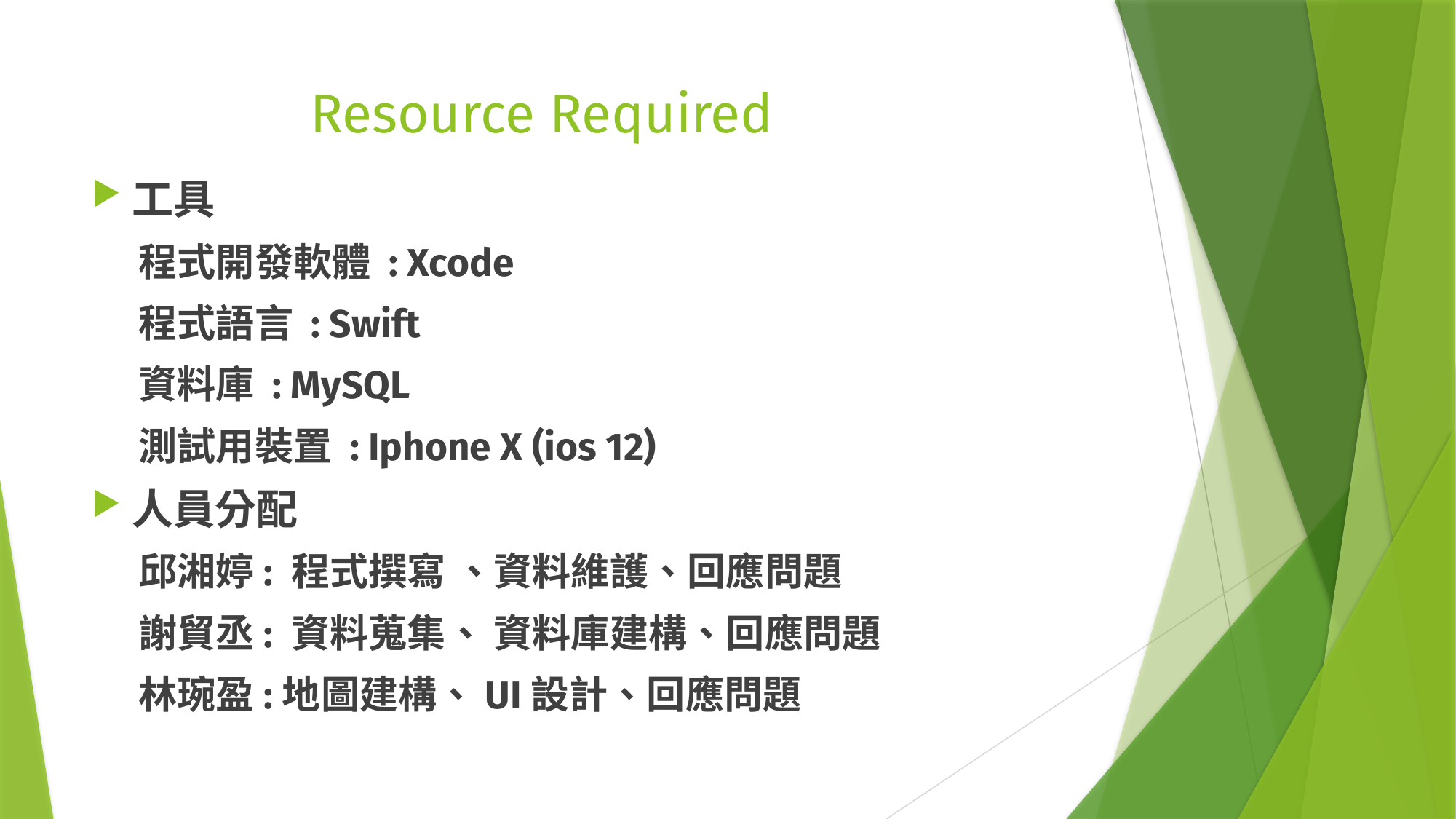

# Resource Required
工具
程式開發軟體 : Xcode
程式語言 : Swift
資料庫 : MySQL
測試用裝置 : Iphone X (ios 12)
人員分配
邱湘婷: 程式撰寫 、資料維護、回應問題
謝貿丞: 資料蒐集、 資料庫建構、回應問題
林琬盈:地圖建構、UI設計、回應問題